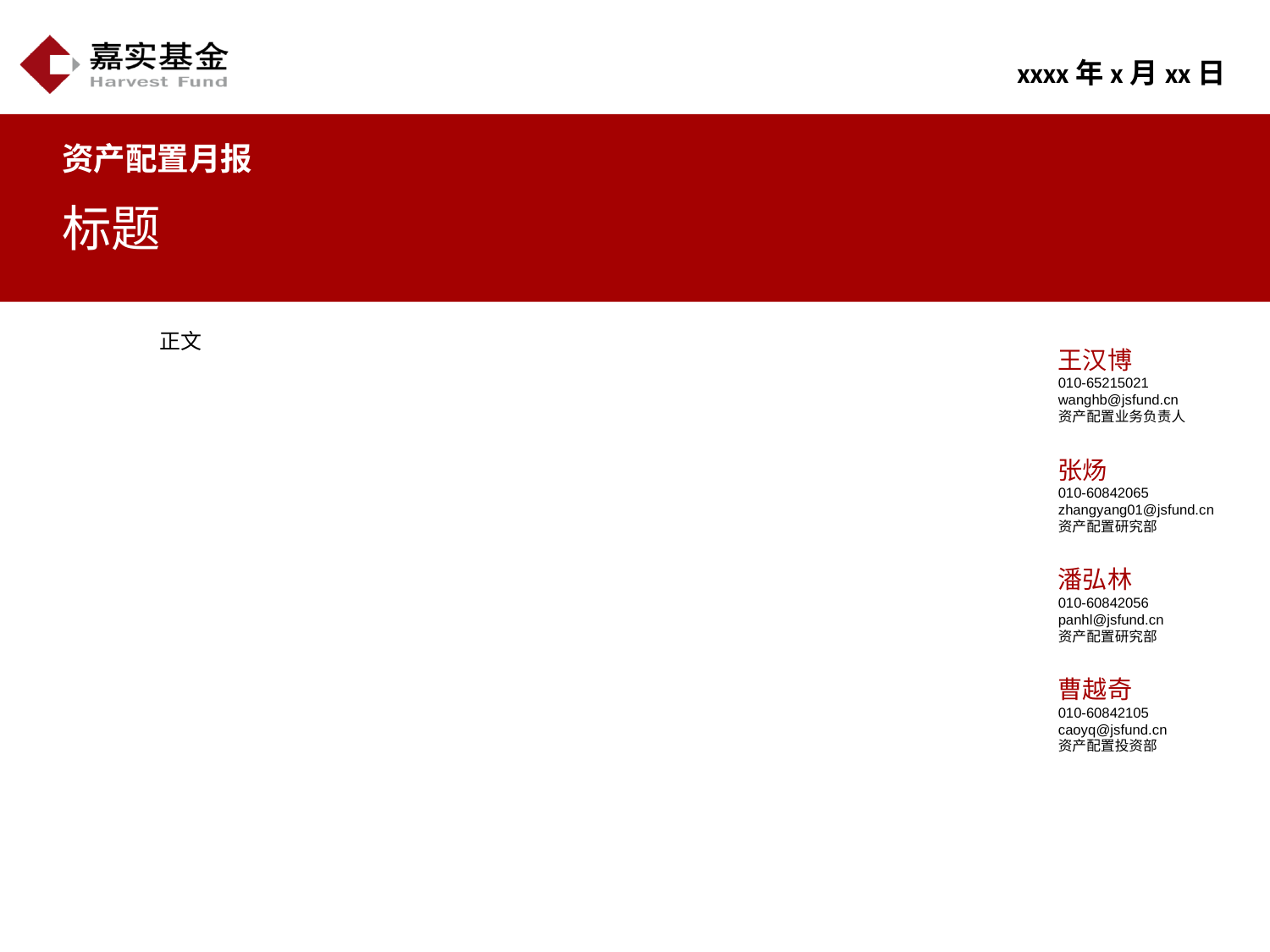

xxxx年x月xx日

资产配置月报
标题
	正文
王汉博
010-65215021
wanghb@jsfund.cn
资产配置业务负责人

张炀
010-60842065
zhangyang01@jsfund.cn
资产配置研究部

潘弘林
010-60842056
panhl@jsfund.cn
资产配置研究部

曹越奇
010-60842105
caoyq@jsfund.cn
资产配置投资部